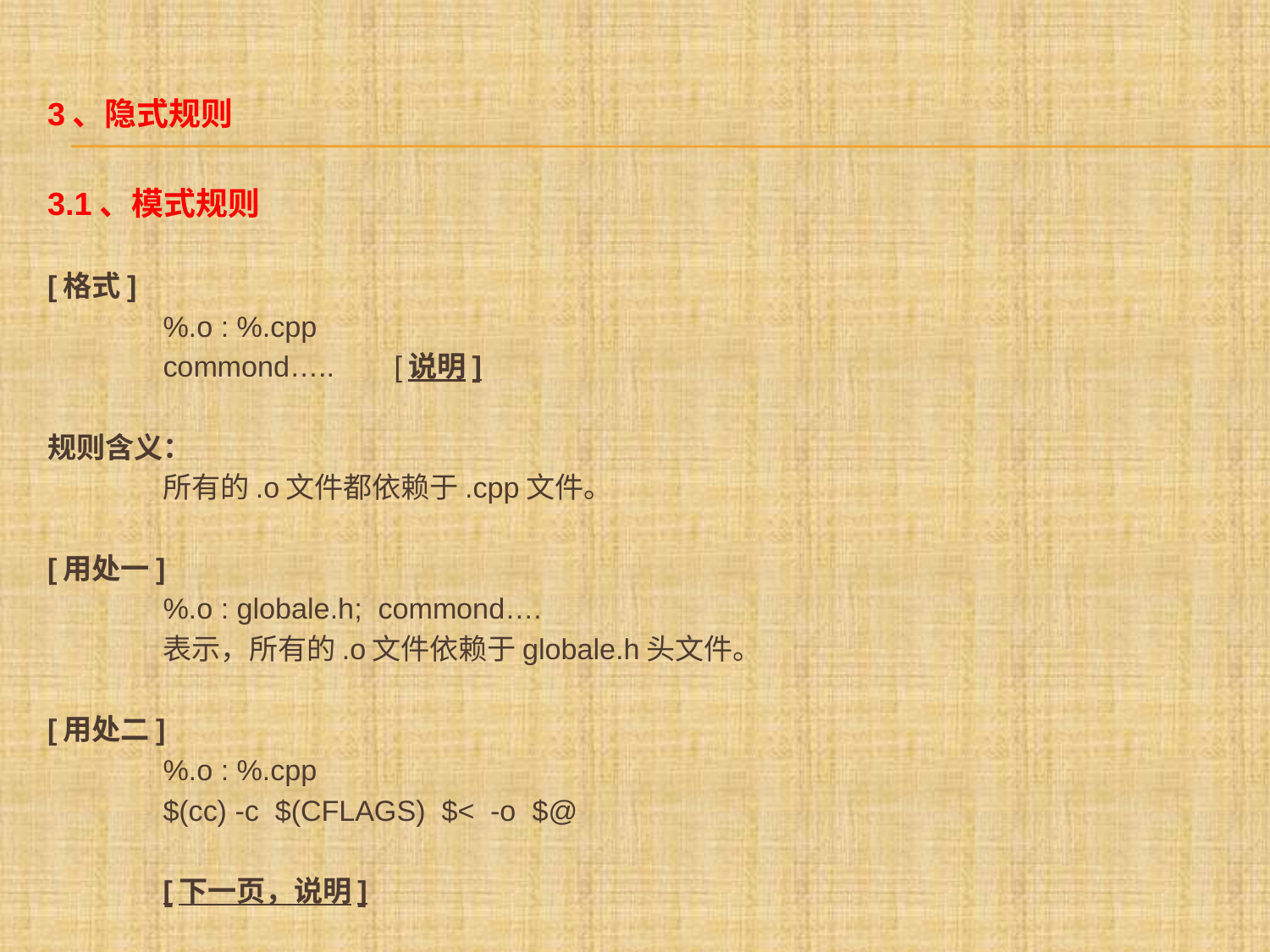

3、隐式规则

3.1、模式规则

[格式]
	%.o : %.cpp
		commond…..				[说明]

规则含义：
	所有的.o文件都依赖于.cpp文件。

[用处一]
	%.o : globale.h;  commond….
	表示，所有的.o文件依赖于globale.h头文件。

[用处二]
	%.o : %.cpp
		$(cc) -c  $(CFLAGS)  $<  -o  $@

						[下一页，说明]